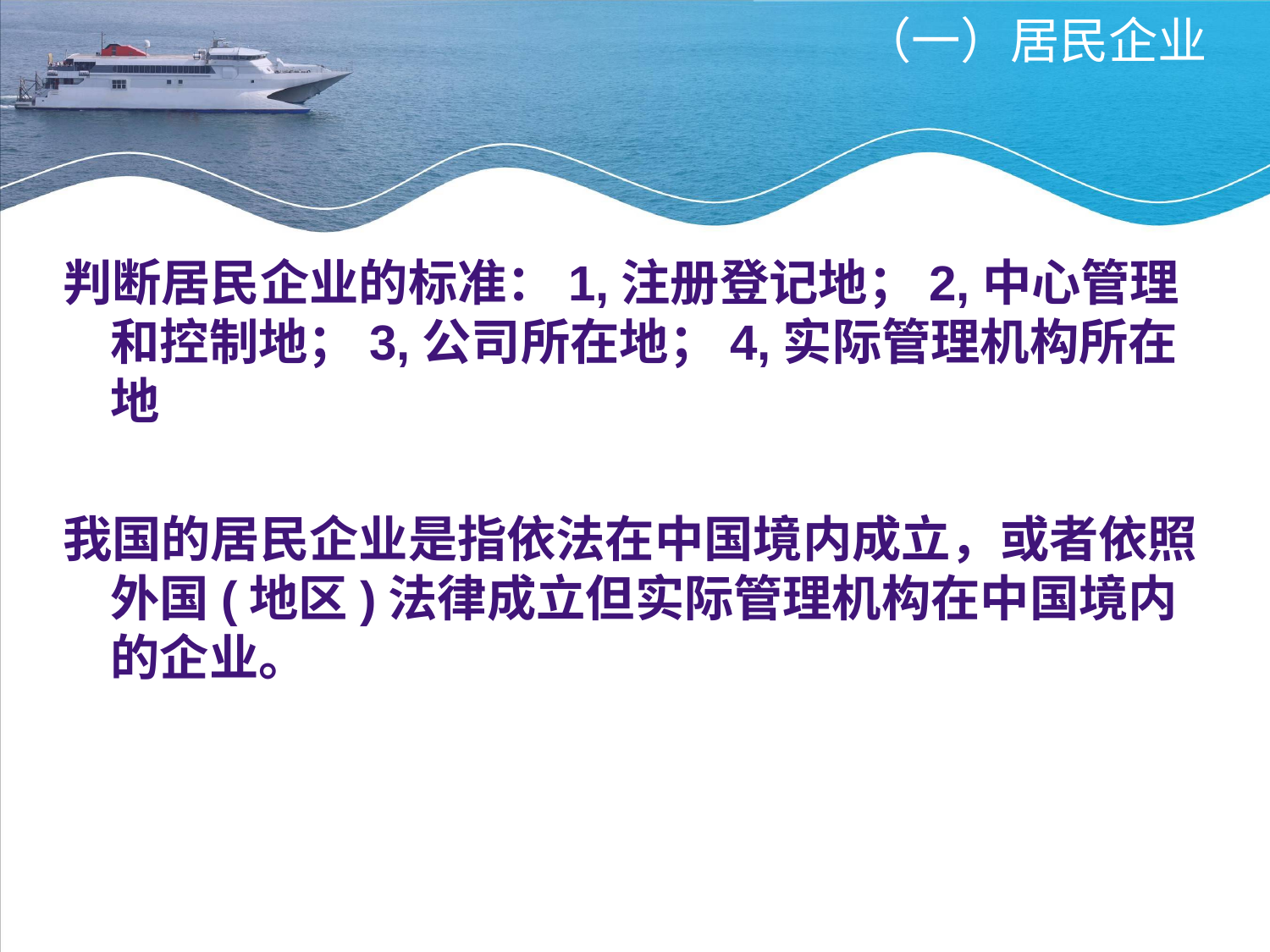

# （一）居民企业
判断居民企业的标准：1,注册登记地；2,中心管理和控制地；3,公司所在地；4,实际管理机构所在地

我国的居民企业是指依法在中国境内成立，或者依照外国(地区)法律成立但实际管理机构在中国境内的企业。